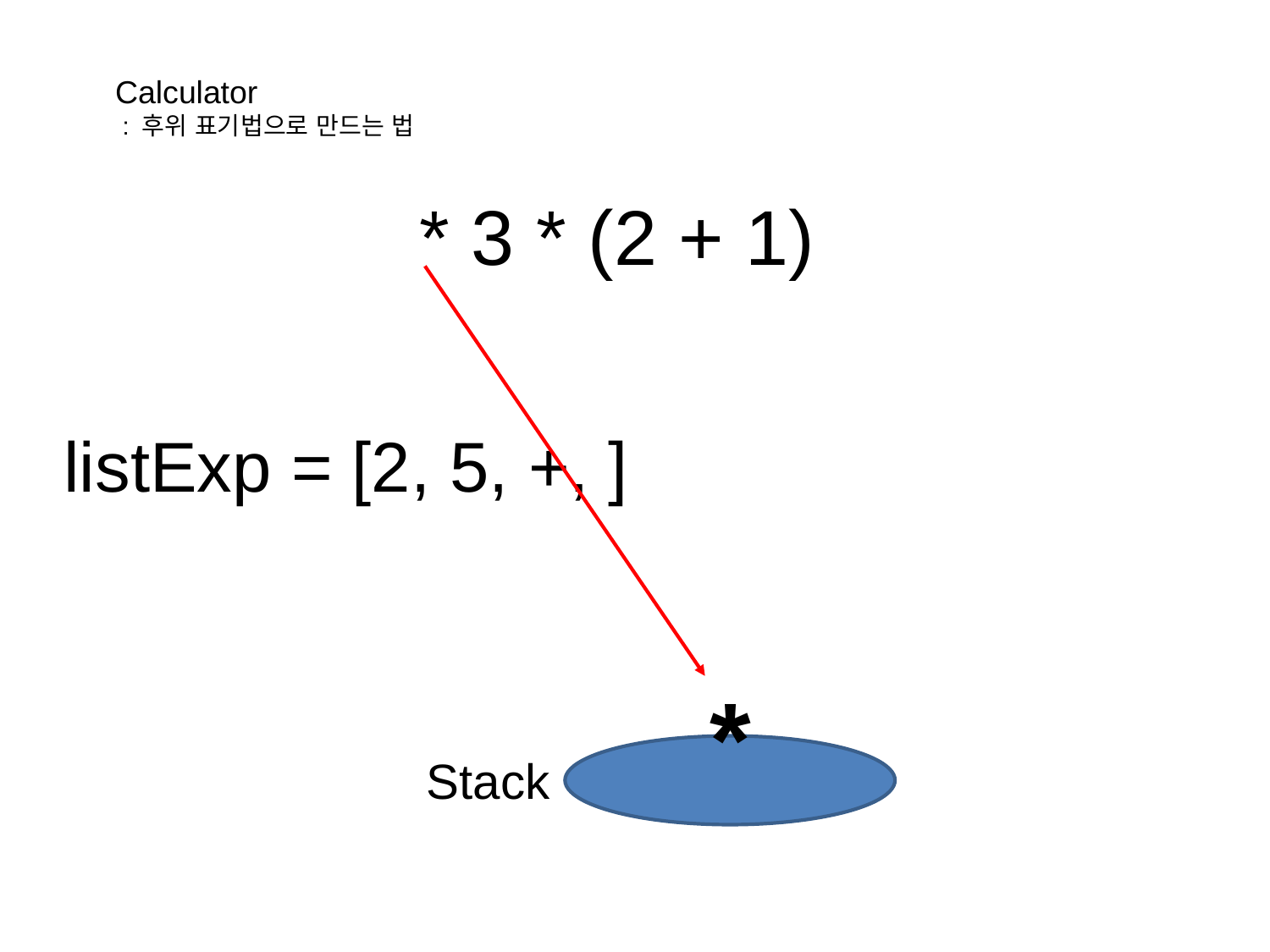

Calculator
 : 후위 표기법으로 만드는 법
   * 3 * (2 + 1)
listExp = [2, 5, +, ]
*

Stack